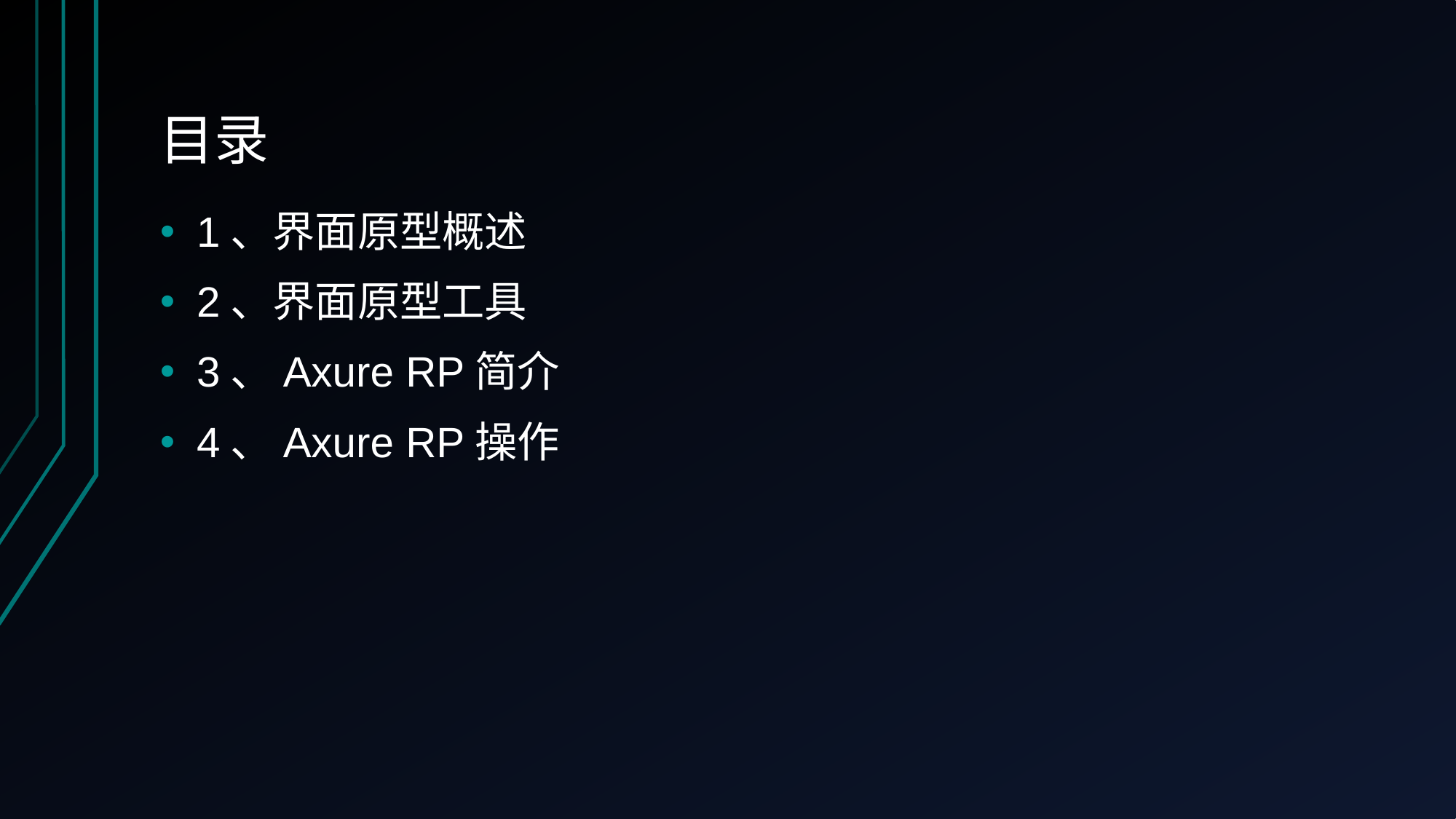

# 目录
1、界面原型概述
2、界面原型工具
3、Axure RP简介
4、Axure RP操作